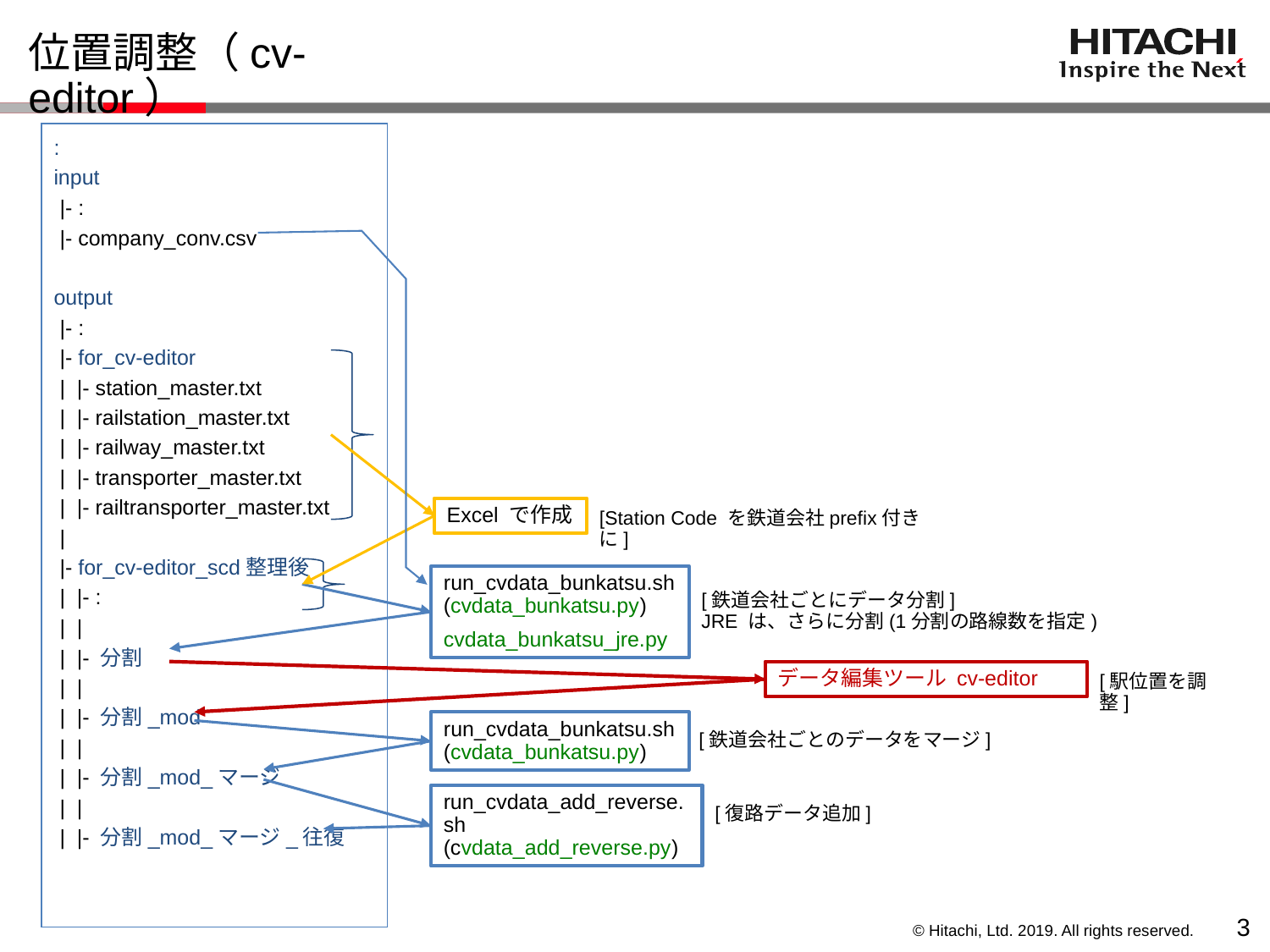

# 位置調整（cv-editor）
:
input
 |- :
 |- company_conv.csv

output
 |- :
 |- for_cv-editor
 |  |- station_master.txt
 |  |- railstation_master.txt
 |  |- railway_master.txt
 |  |- transporter_master.txt
 |  |- railtransporter_master.txt
 |
 |- for_cv-editor_scd整理後
 |  |- :
 |  |
 |  |- 分割
 |  |
 |  |- 分割_mod
 |  |
 |  |- 分割_mod_マージ
 |  |
 |  |- 分割_mod_マージ_往復

Excel で作成
[Station Code を鉄道会社prefix付きに]

run_cvdata_bunkatsu.sh
(cvdata_bunkatsu.py)
cvdata_bunkatsu_jre.py
[鉄道会社ごとにデータ分割]
JRE は、さらに分割(1分割の路線数を指定)
データ編集ツール cv-editor
[駅位置を調整]
run_cvdata_bunkatsu.sh
(cvdata_bunkatsu.py)
[鉄道会社ごとのデータをマージ]
run_cvdata_add_reverse.sh
(cvdata_add_reverse.py)
[復路データ追加]
3